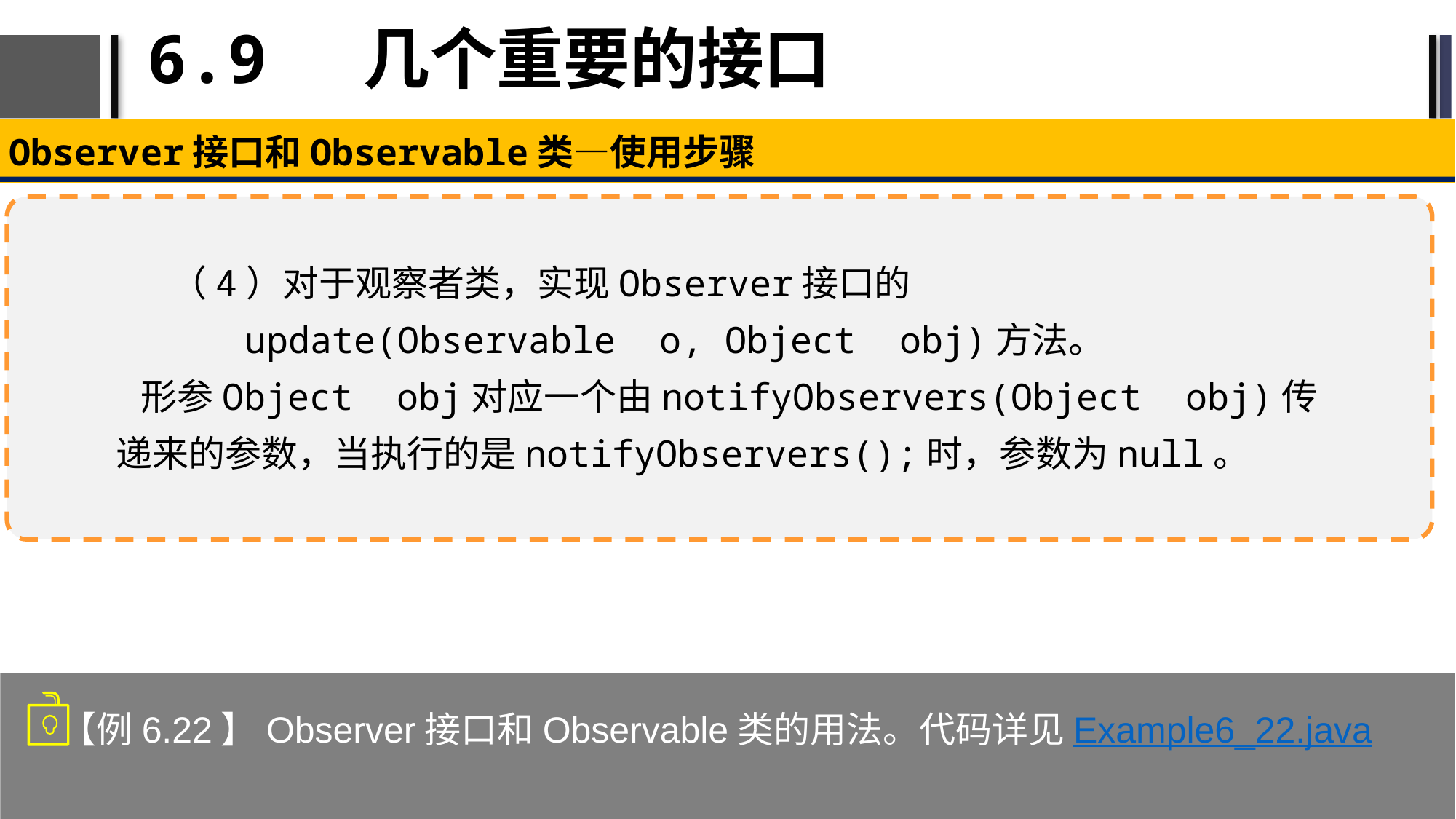

# 6.9  几个重要的接口
Observer接口和Observable类—使用步骤

（4）对于观察者类，实现Observer接口的
update(Observable  o, Object  obj)方法。
  形参Object  obj对应一个由notifyObservers(Object  obj)传递来的参数，当执行的是notifyObservers();时，参数为null。

【例6.22】Observer接口和Observable类的用法。代码详见Example6_22.java